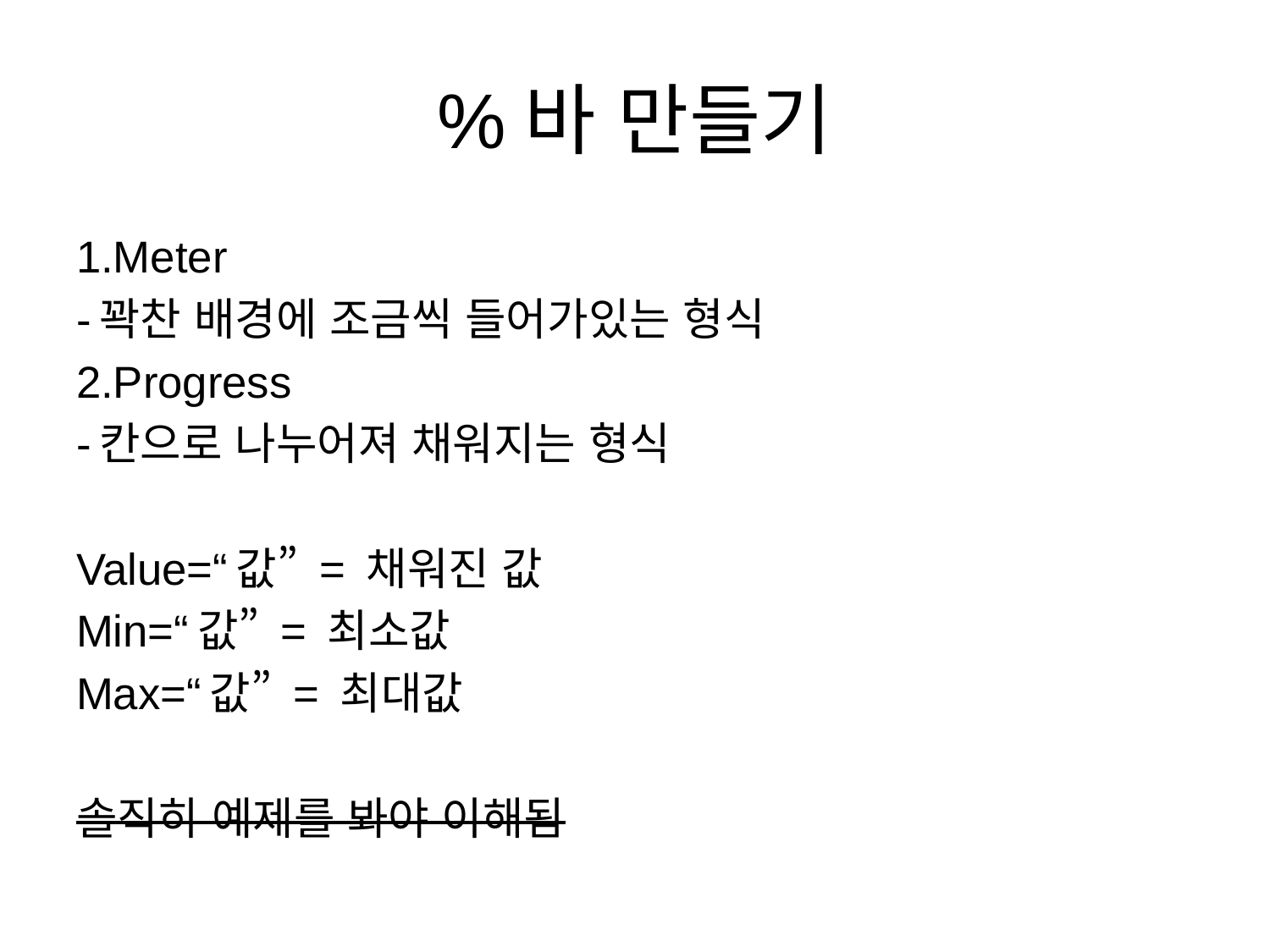

# %바 만들기
1.Meter
-꽉찬 배경에 조금씩 들어가있는 형식
2.Progress
-칸으로 나누어져 채워지는 형식

Value=“값” = 채워진 값
Min=“값” = 최소값
Max=“값” = 최대값

솔직히 예제를 봐야 이해됨